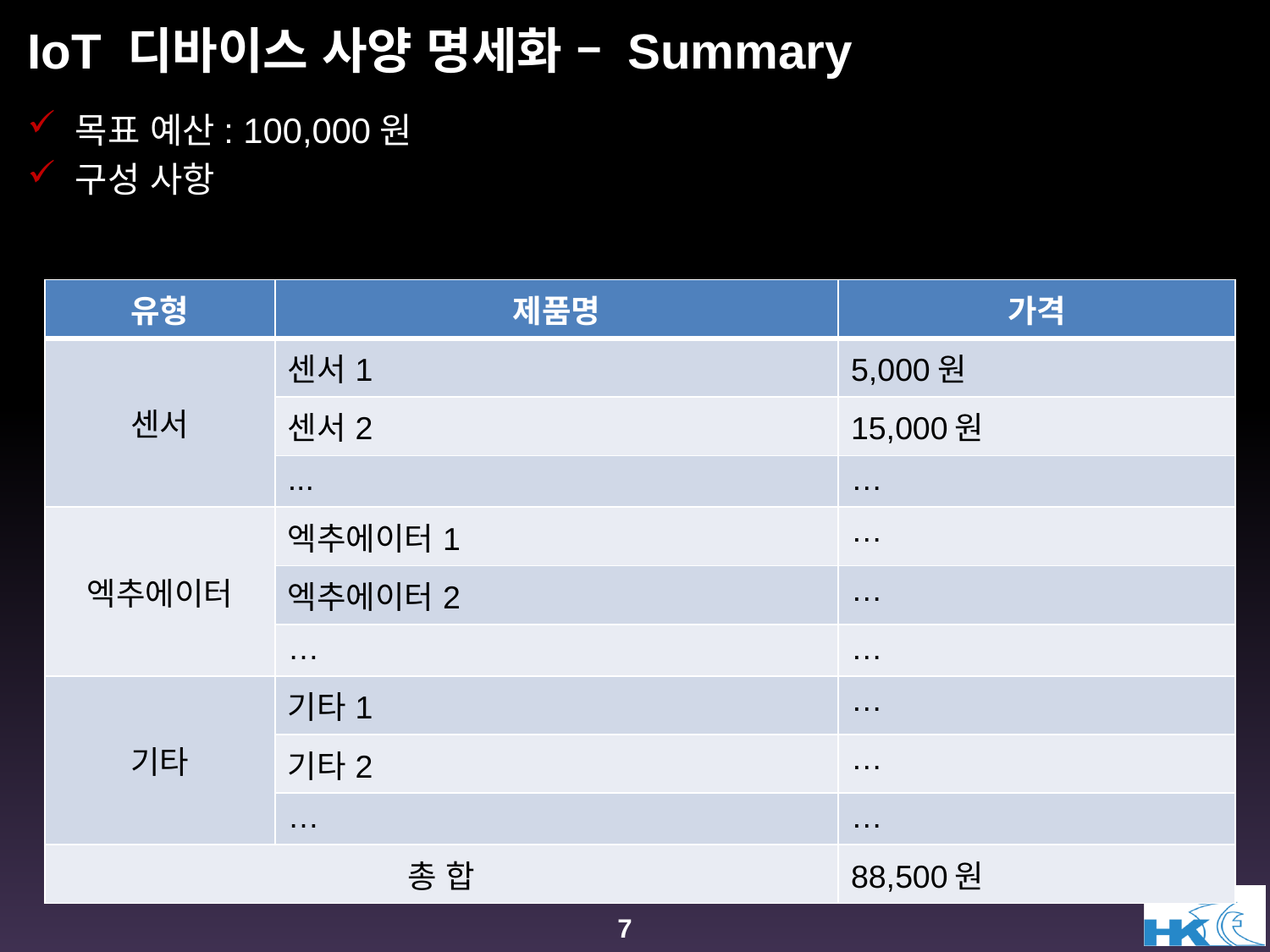

# IoT 디바이스 사양 명세화 – Summary
목표 예산: 100,000원
구성 사항
| 유형 | 제품명 | 가격 |
| --- | --- | --- |
| 센서 | 센서1 | 5,000원 |
|  | 센서2 | 15,000원 |
|  | ... | … |
| 엑추에이터 | 엑추에이터1 | … |
|  | 엑추에이터2 | … |
|  | … | … |
| 기타 | 기타1 | … |
|  | 기타2 | … |
|  | … | … |
| 총 합 |  | 88,500원 |
7